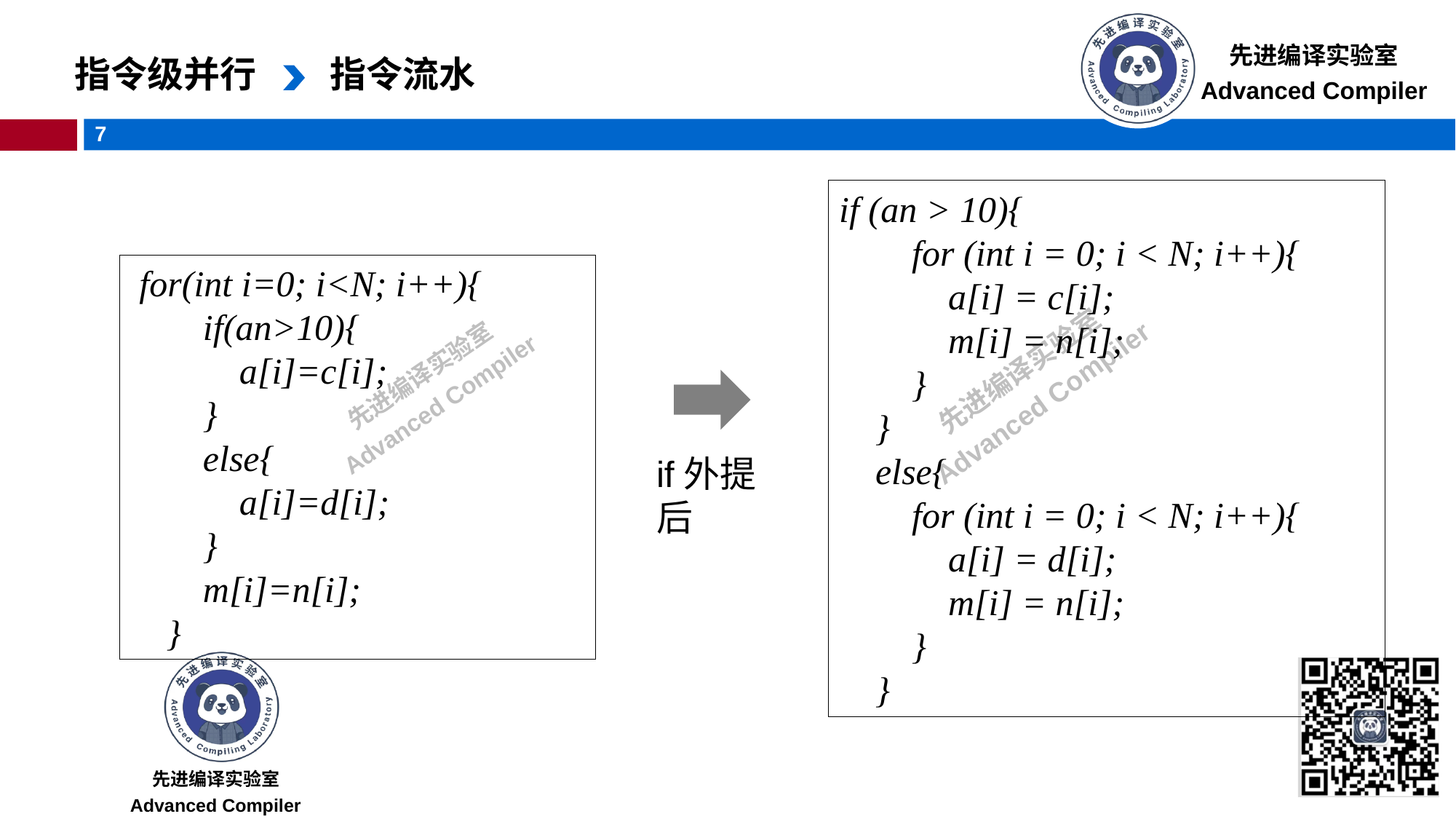

指令级并行
指令流水

if (an > 10){
        for (int i = 0; i < N; i++){
            a[i] = c[i];
            m[i] = n[i];
        }
    }
    else{
        for (int i = 0; i < N; i++){
            a[i] = d[i];
            m[i] = n[i];
        }
    }
 for(int i=0; i<N; i++){
        if(an>10){
            a[i]=c[i];
        }
        else{
            a[i]=d[i];
        }
        m[i]=n[i];
    }

if外提后